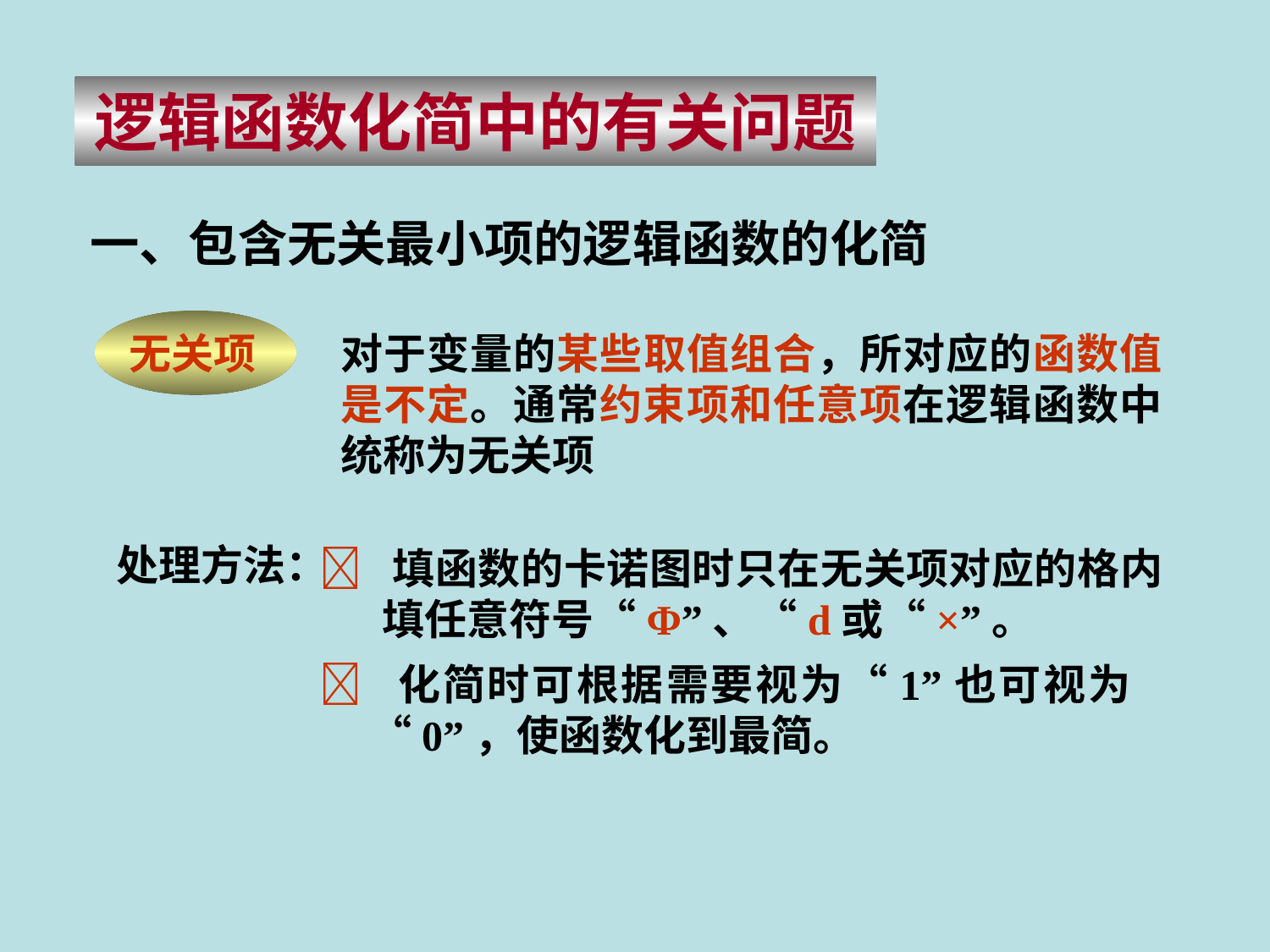

逻辑函数化简中的有关问题
一、包含无关最小项的逻辑函数的化简

无关项
对于变量的某些取值组合，所对应的函数值是不定。通常约束项和任意项在逻辑函数中统称为无关项
处理方法：
•  填函数的卡诺图时只在无关项对应的格内填任意符号“Φ”、“d或“×”。
•  化简时可根据需要视为“1”也可视为“0”，使函数化到最简。